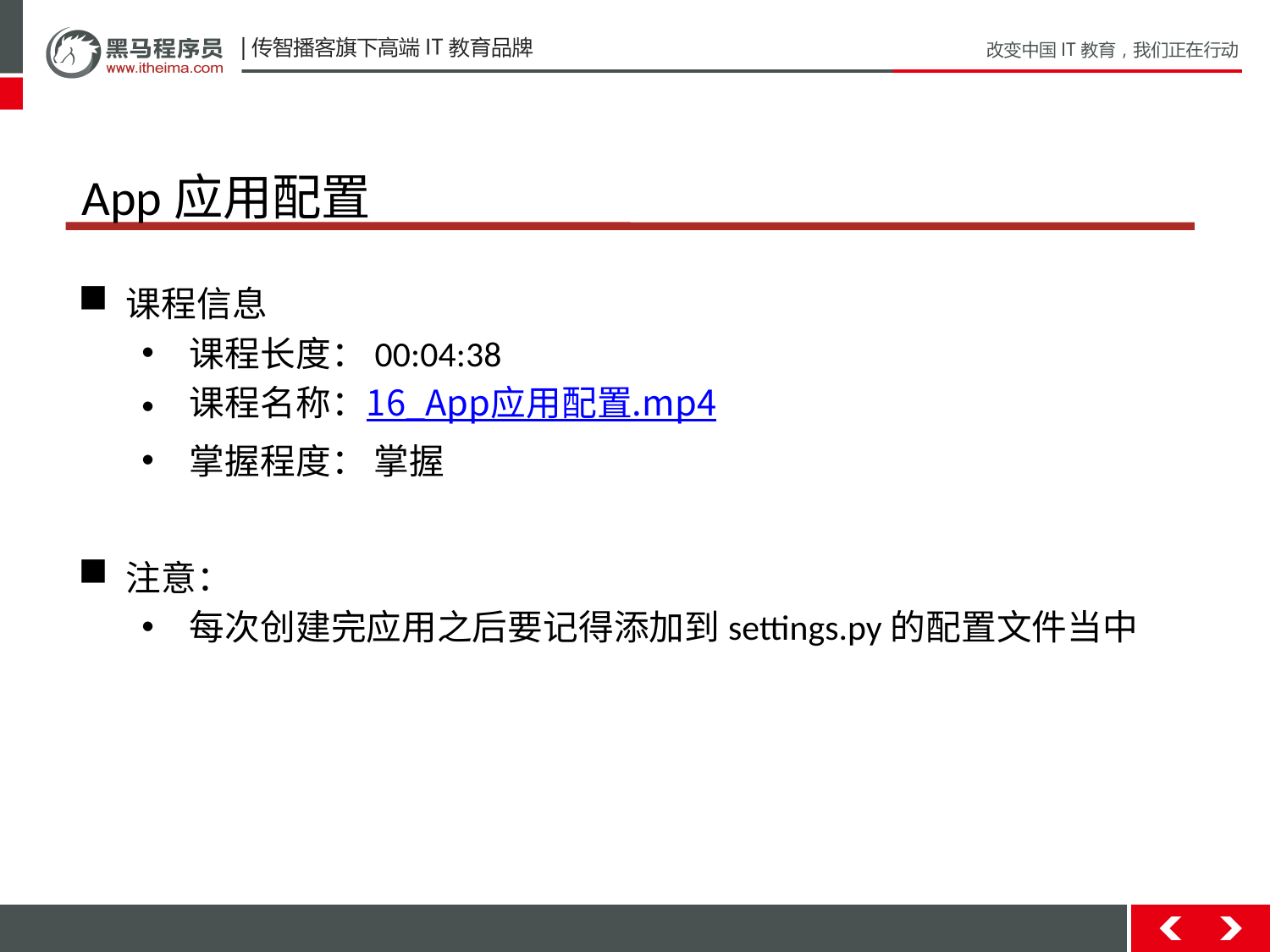

# App应用配置

课程信息
课程长度：00:04:38
课程名称：16_App应用配置.mp4
掌握程度： 掌握

注意：
每次创建完应用之后要记得添加到settings.py的配置文件当中